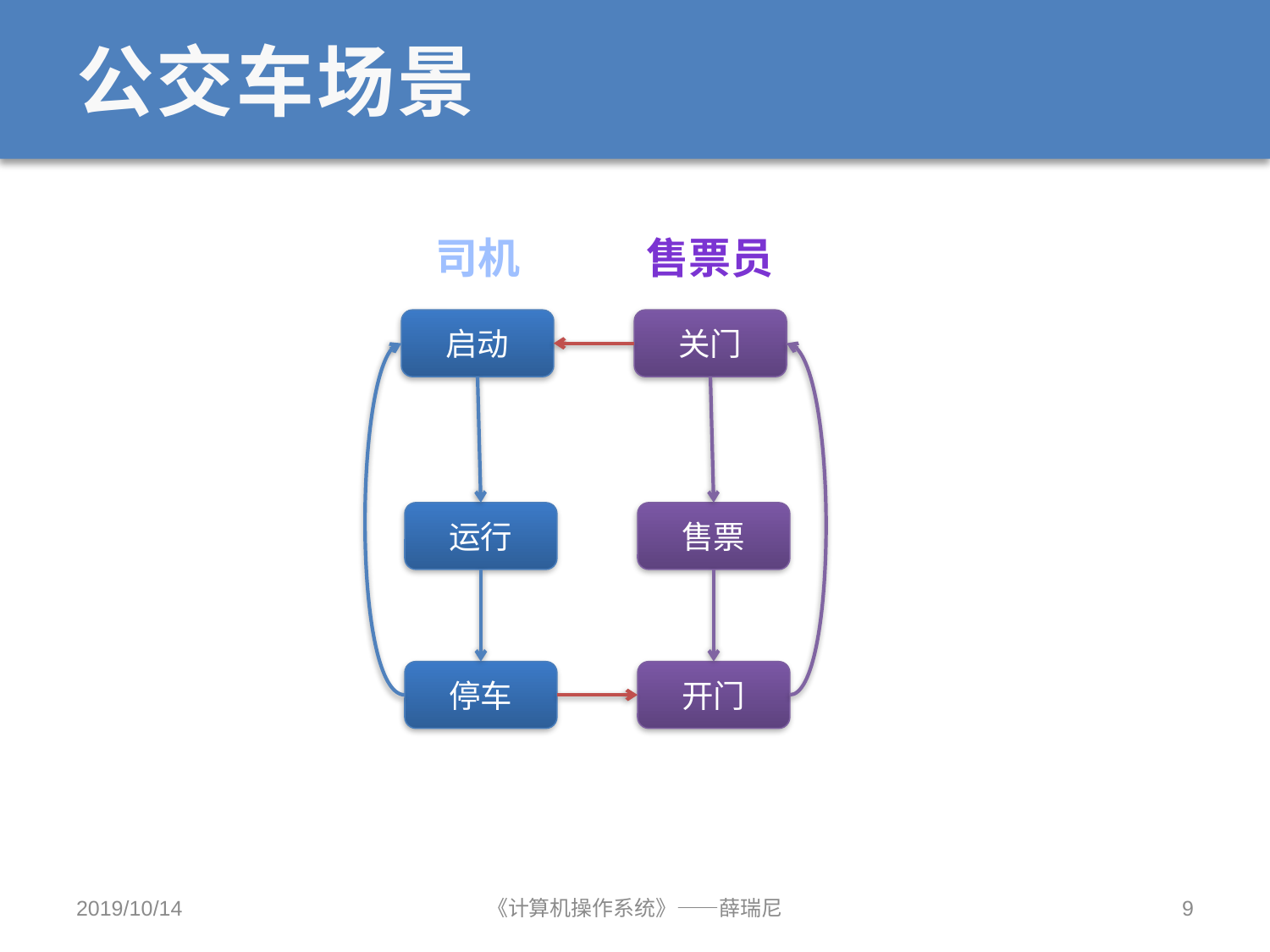

# 公交车场景
司机
售票员
启动
关门
运行
售票
停车
开门
2019/10/14
《计算机操作系统》——薛瑞尼
9